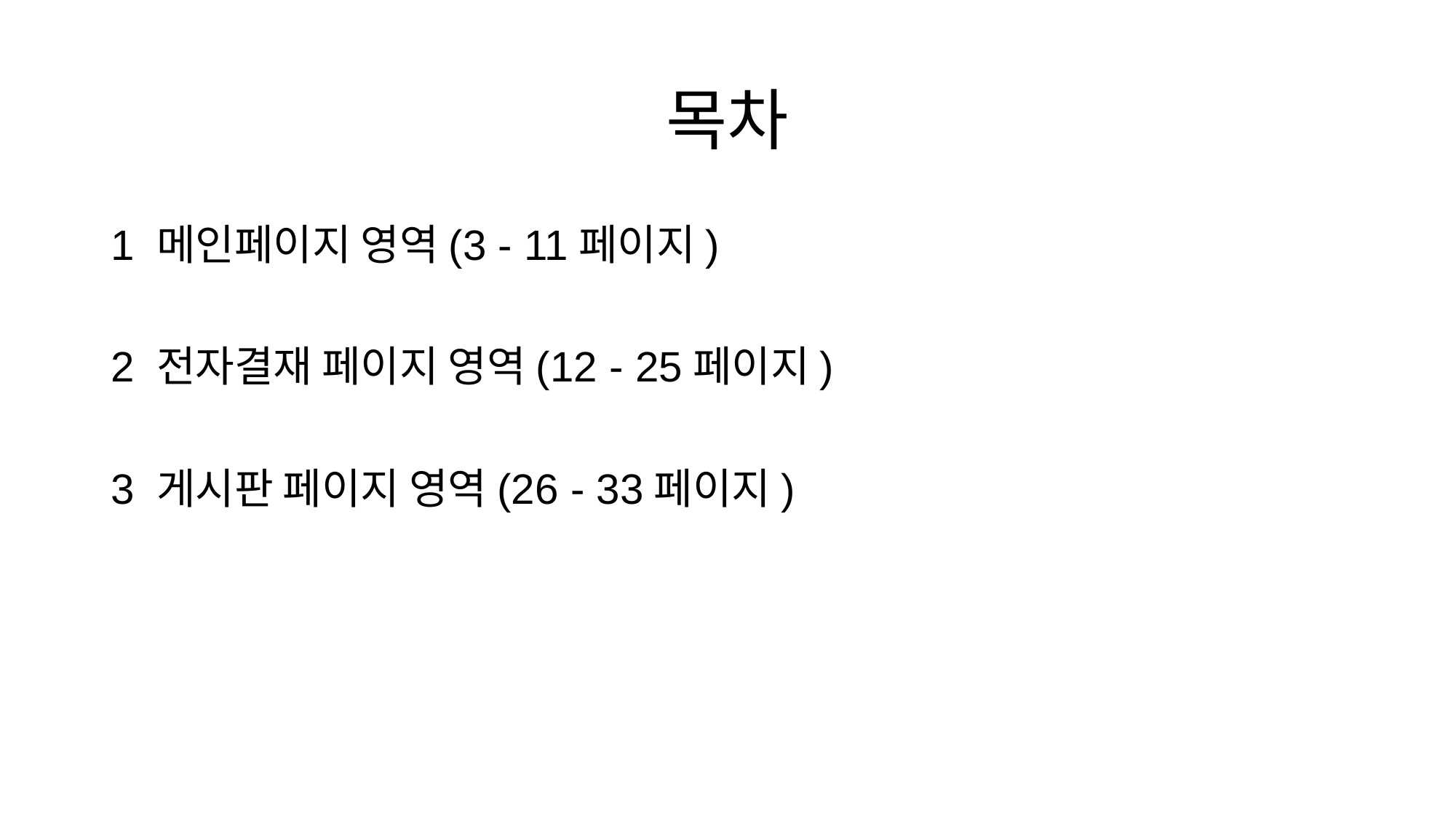

# 목차
1 메인페이지 영역(3 - 11페이지)

2 전자결재 페이지 영역(12 - 25페이지)

3 게시판 페이지 영역(26 - 33페이지)